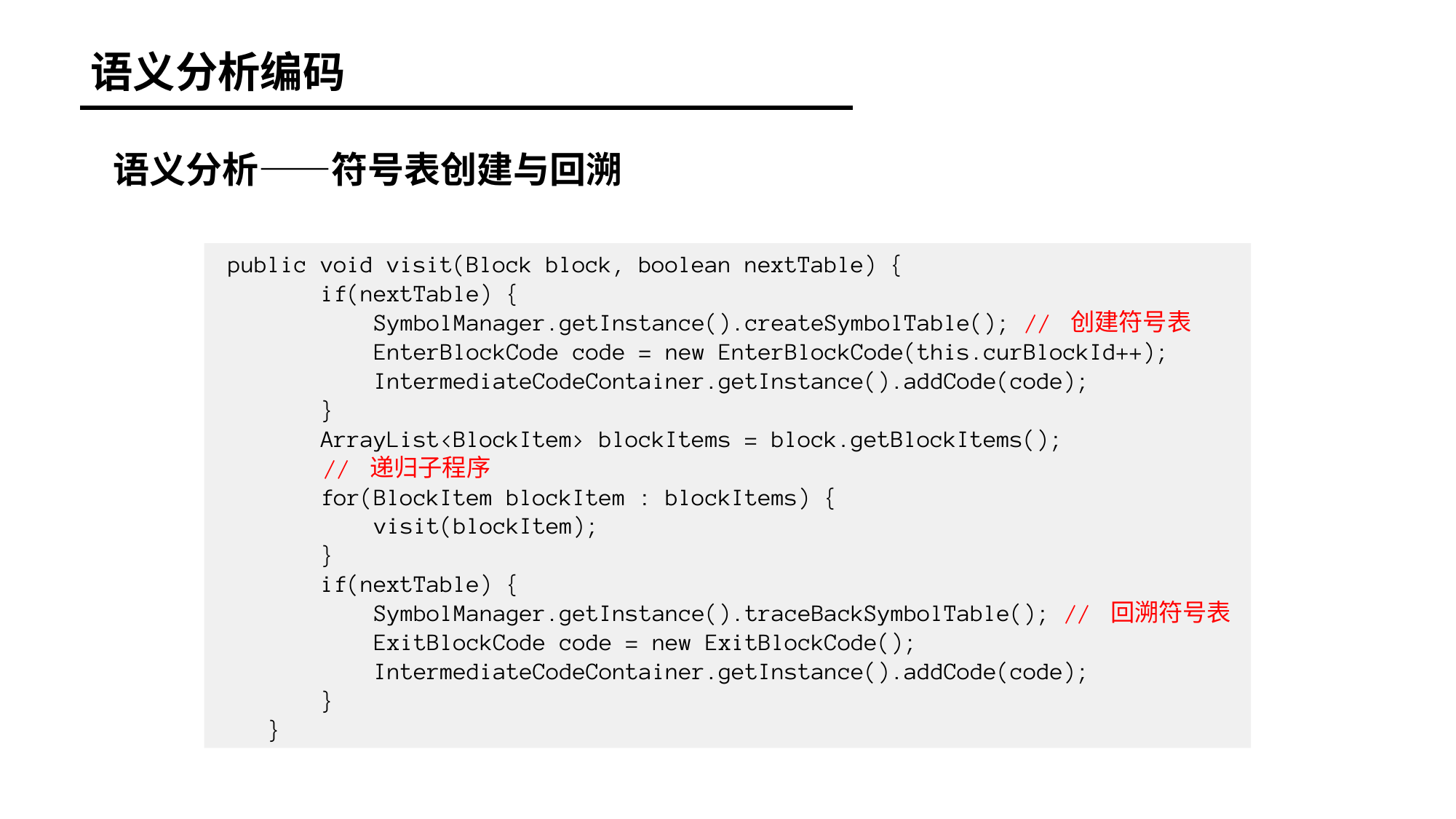

语义分析编码
语义分析——符号表创建与回溯
 public void visit(Block block, boolean nextTable) {
        if(nextTable) {
            SymbolManager.getInstance().createSymbolTable(); // 创建符号表
            EnterBlockCode code = new EnterBlockCode(this.curBlockId++);
            IntermediateCodeContainer.getInstance().addCode(code);
        }
        ArrayList<BlockItem> blockItems = block.getBlockItems();
	// 递归子程序
        for(BlockItem blockItem : blockItems) {
            visit(blockItem);
        }
        if(nextTable) {
            SymbolManager.getInstance().traceBackSymbolTable(); // 回溯符号表
            ExitBlockCode code = new ExitBlockCode();
            IntermediateCodeContainer.getInstance().addCode(code);
        }
    }